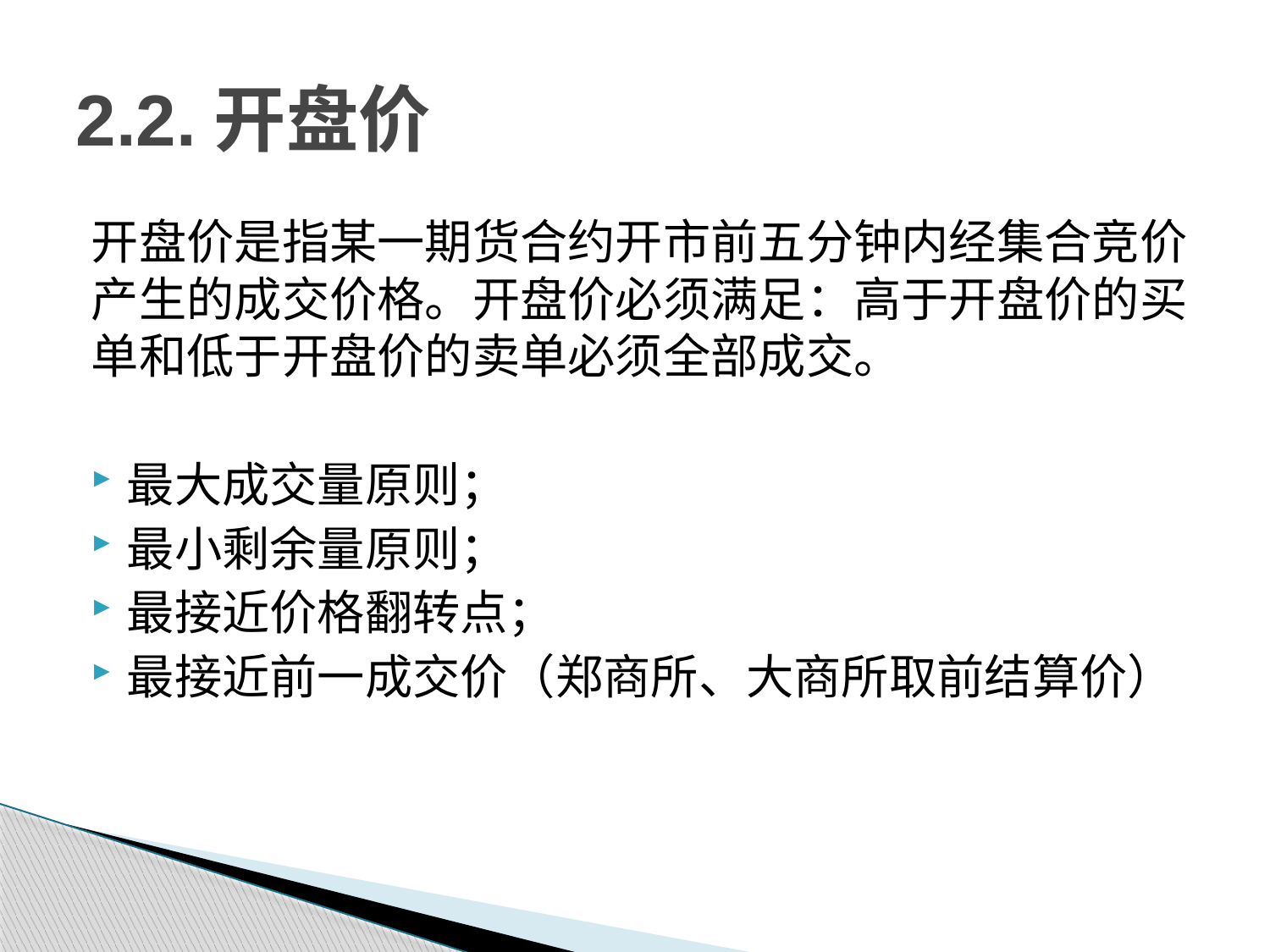

# 2.2.开盘价
开盘价是指某一期货合约开市前五分钟内经集合竞价产生的成交价格。开盘价必须满足：高于开盘价的买单和低于开盘价的卖单必须全部成交。

最大成交量原则；
最小剩余量原则；
最接近价格翻转点；
最接近前一成交价（郑商所、大商所取前结算价）